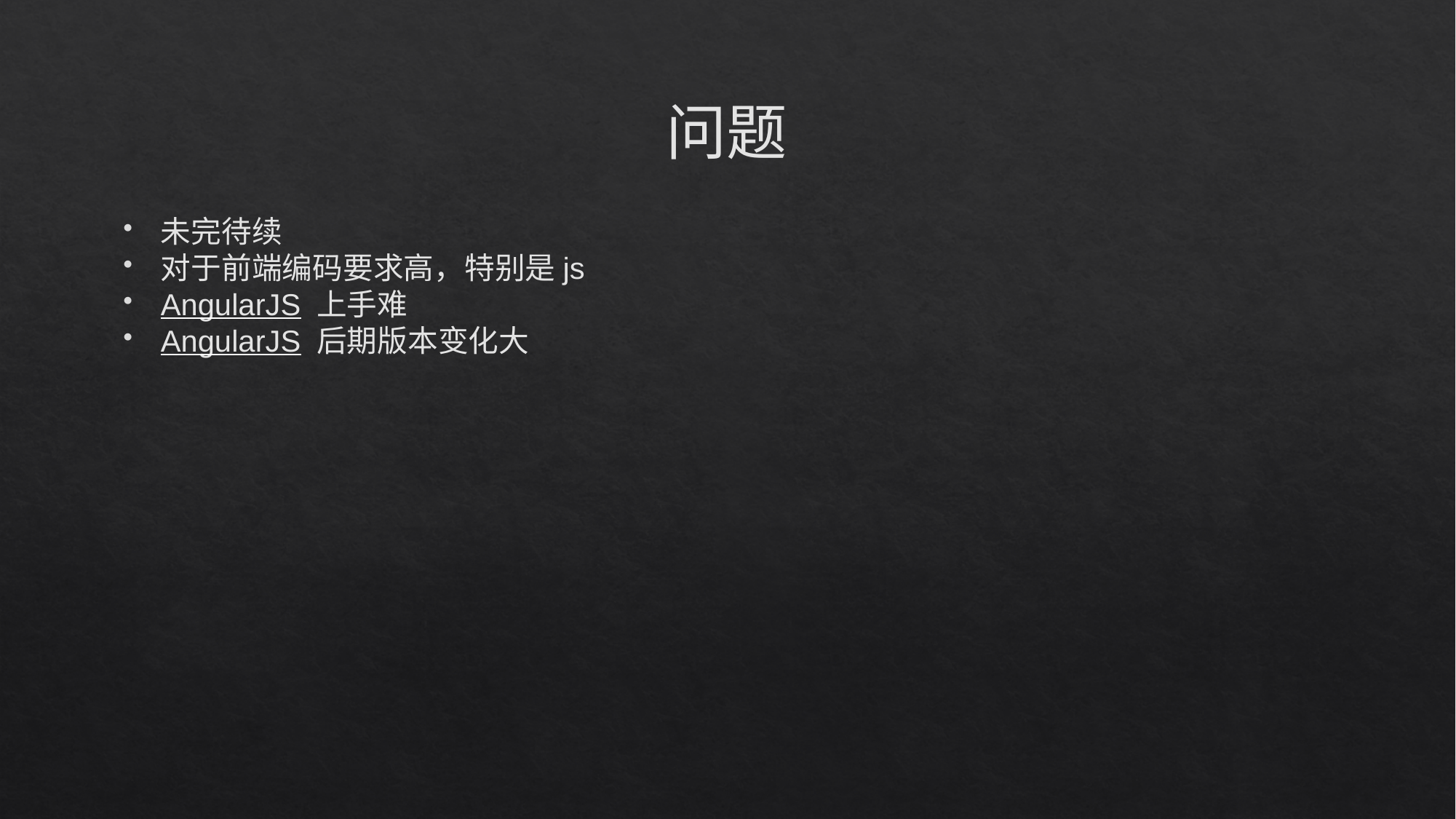

问题
未完待续
对于前端编码要求高，特别是js
AngularJS 上手难
AngularJS 后期版本变化大